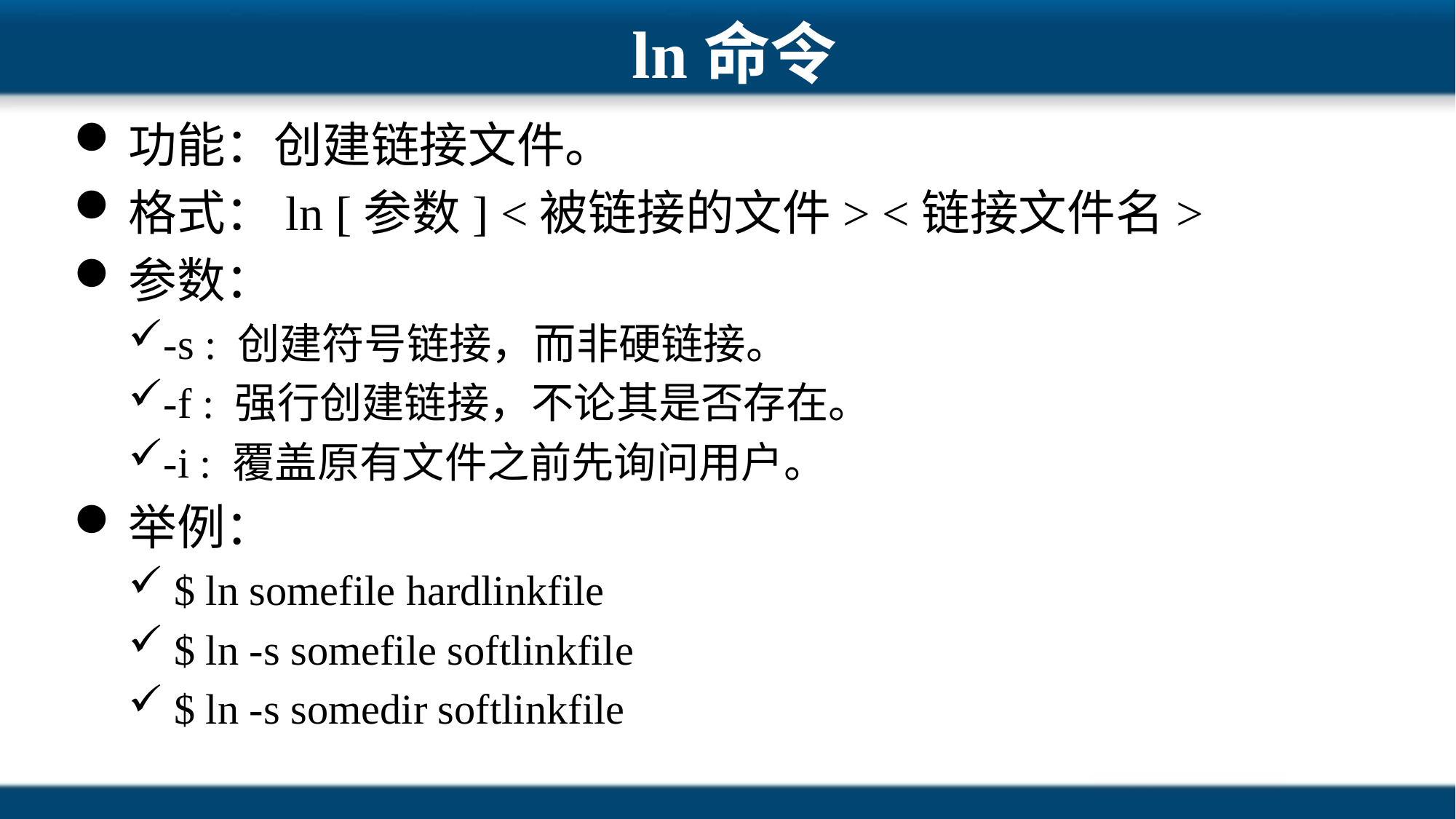

# ln命令
功能：创建链接文件。
格式：ln [参数] <被链接的文件> <链接文件名>
参数：
-s : 创建符号链接，而非硬链接。
-f : 强行创建链接，不论其是否存在。
-i : 覆盖原有文件之前先询问用户。
举例：
 $ ln somefile hardlinkfile
 $ ln -s somefile softlinkfile
 $ ln -s somedir softlinkfile